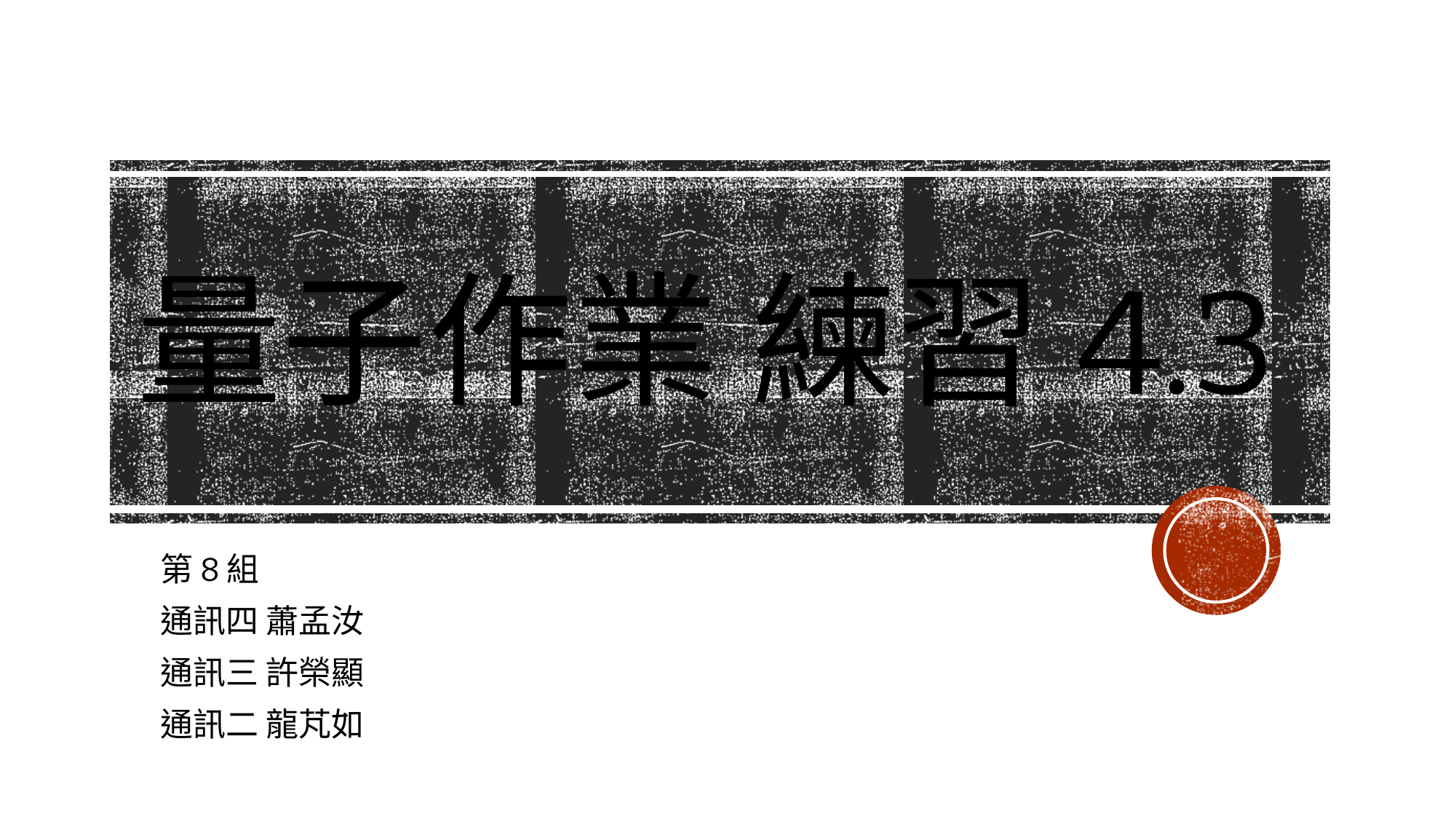

# 量子作業 練習4.3
第8組
通訊四 蕭孟汝
通訊三 許榮顯
通訊二 龍芃如